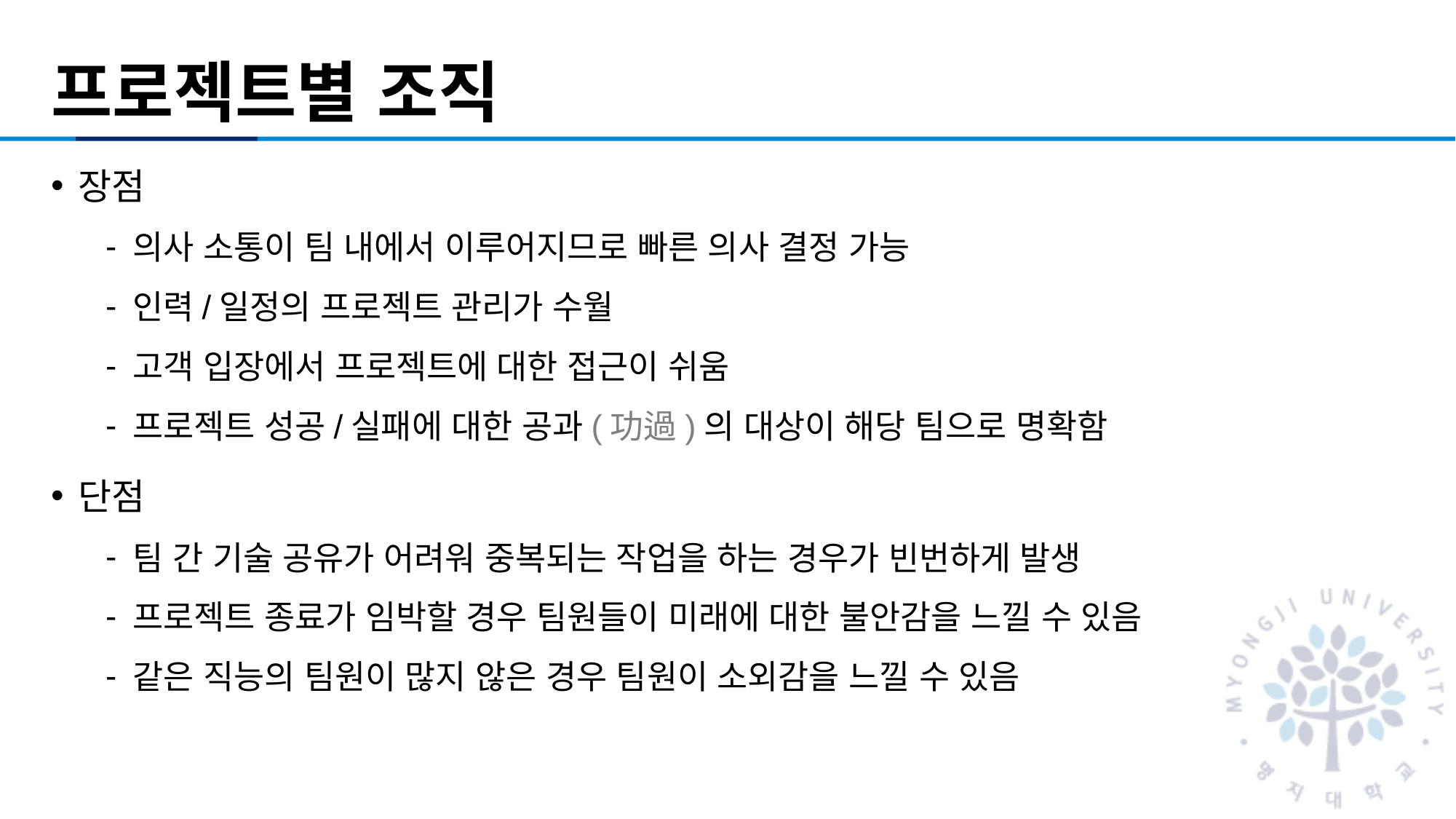

# 프로젝트별 조직
장점
의사 소통이 팀 내에서 이루어지므로 빠른 의사 결정 가능
인력/일정의 프로젝트 관리가 수월
고객 입장에서 프로젝트에 대한 접근이 쉬움
프로젝트 성공/실패에 대한 공과(功過)의 대상이 해당 팀으로 명확함
단점
팀 간 기술 공유가 어려워 중복되는 작업을 하는 경우가 빈번하게 발생
프로젝트 종료가 임박할 경우 팀원들이 미래에 대한 불안감을 느낄 수 있음
같은 직능의 팀원이 많지 않은 경우 팀원이 소외감을 느낄 수 있음